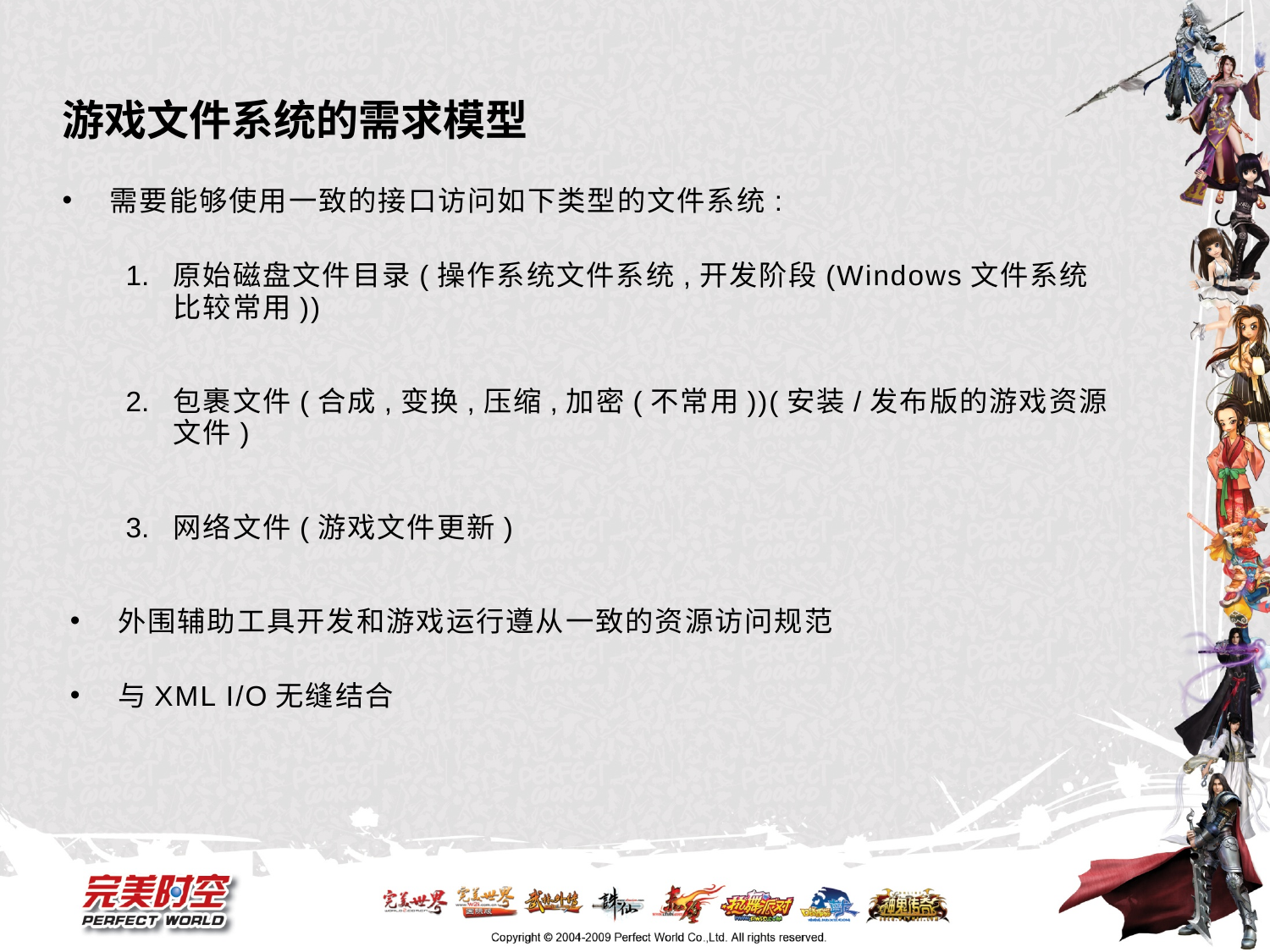

# 游戏文件系统的需求模型
需要能够使用一致的接口访问如下类型的文件系统:

原始磁盘文件目录(操作系统文件系统,开发阶段(Windows文件系统比较常用))

包裹文件(合成,变换,压缩,加密(不常用))(安装/发布版的游戏资源文件)

网络文件(游戏文件更新)

外围辅助工具开发和游戏运行遵从一致的资源访问规范

与XML I/O无缝结合